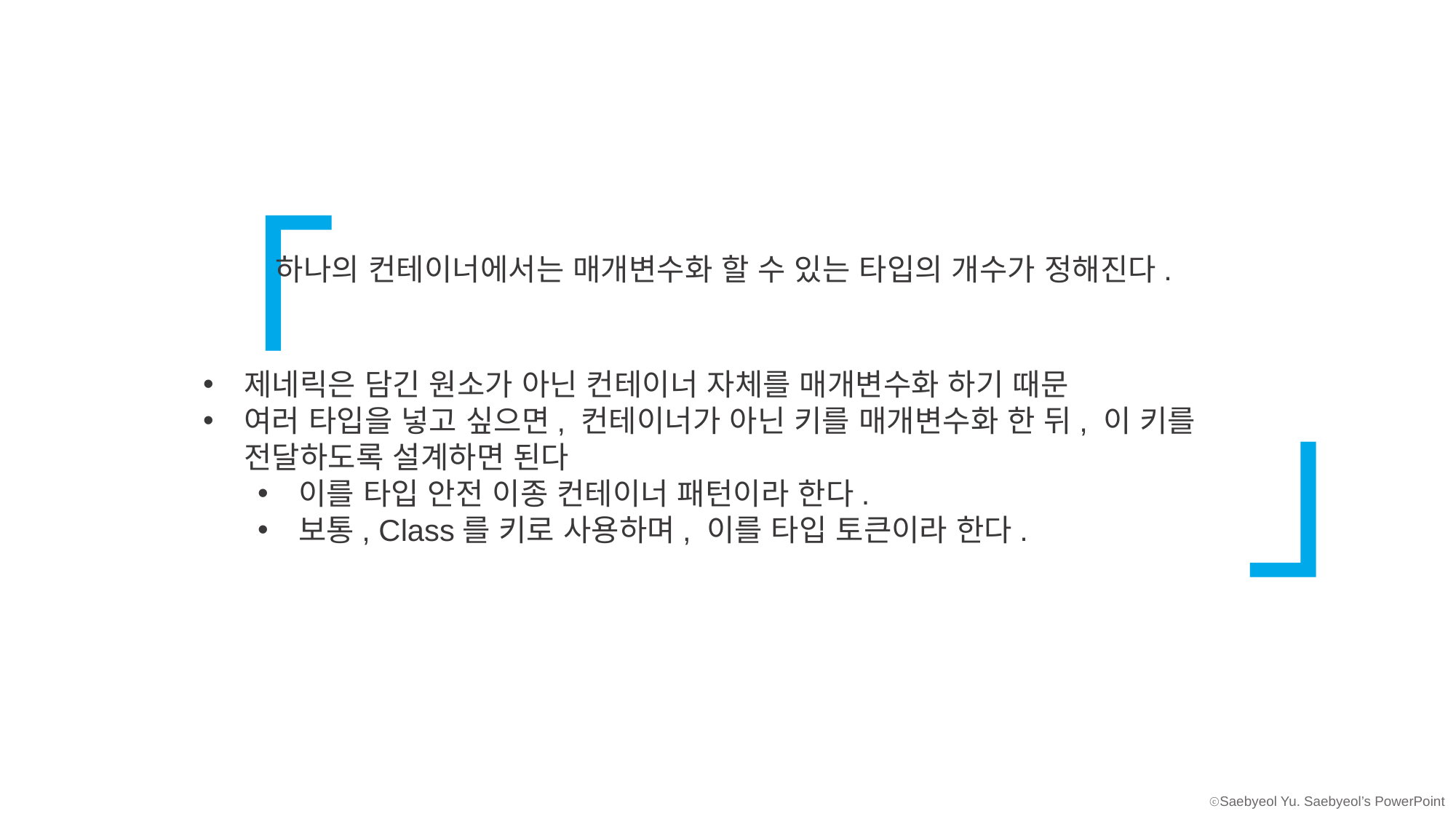

「
」
하나의 컨테이너에서는 매개변수화 할 수 있는 타입의 개수가 정해진다.
제네릭은 담긴 원소가 아닌 컨테이너 자체를 매개변수화 하기 때문
여러 타입을 넣고 싶으면, 컨테이너가 아닌 키를 매개변수화 한 뒤, 이 키를 전달하도록 설계하면 된다
이를 타입 안전 이종 컨테이너 패턴이라 한다.
보통, Class를 키로 사용하며, 이를 타입 토큰이라 한다.